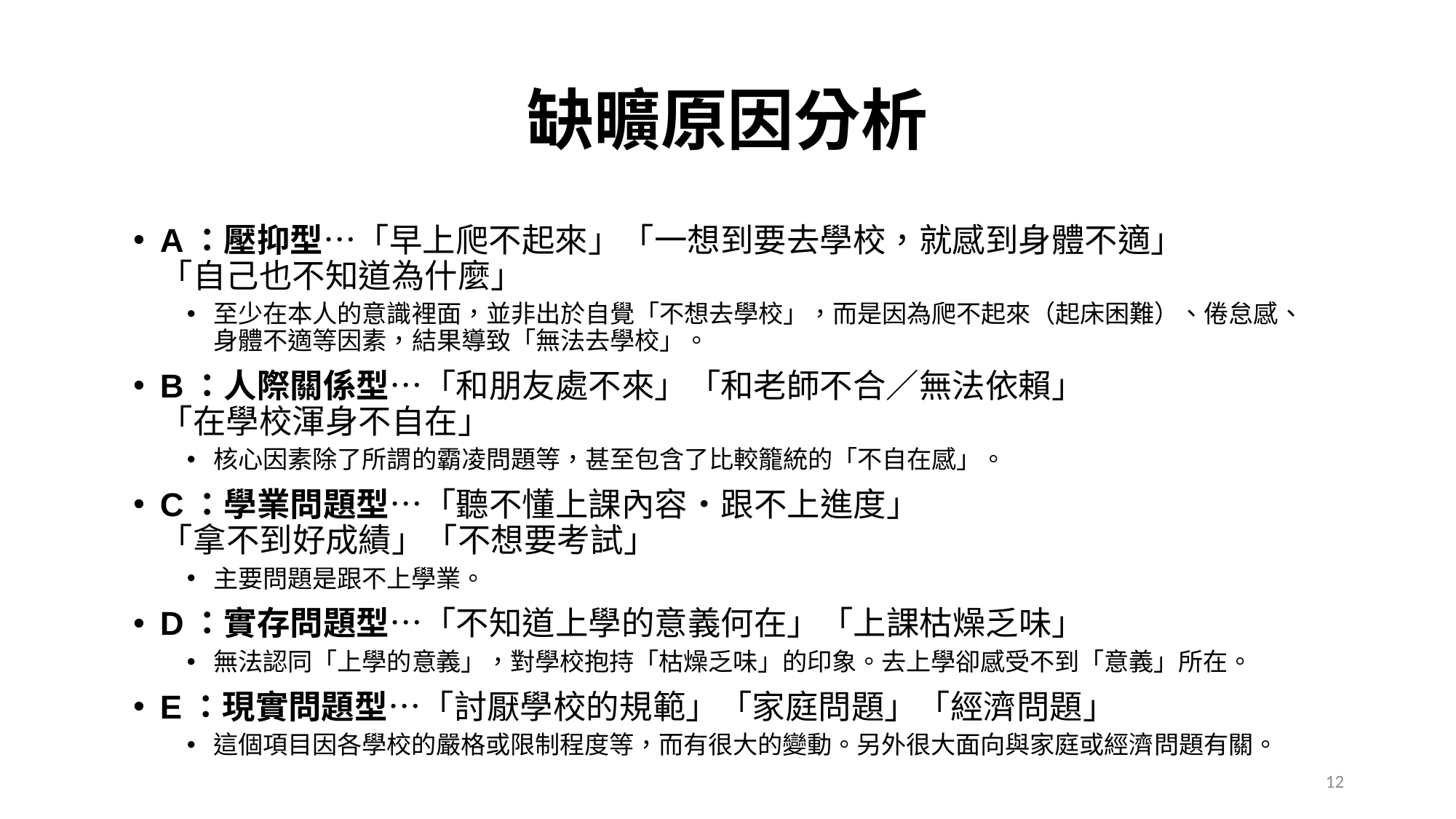

# 缺曠原因分析
A：壓抑型…「早上爬不起來」「一想到要去學校，就感到身體不適」
「自己也不知道為什麼」
至少在本人的意識裡面，並非出於自覺「不想去學校」，而是因為爬不起來（起床困難）、倦怠感、身體不適等因素，結果導致「無法去學校」。
B：人際關係型…「和朋友處不來」「和老師不合／無法依賴」
「在學校渾身不自在」
核心因素除了所謂的霸凌問題等，甚至包含了比較籠統的「不自在感」。
C：學業問題型…「聽不懂上課內容・跟不上進度」
「拿不到好成績」「不想要考試」
主要問題是跟不上學業。
D：實存問題型…「不知道上學的意義何在」「上課枯燥乏味」
無法認同「上學的意義」，對學校抱持「枯燥乏味」的印象。去上學卻感受不到「意義」所在。
E：現實問題型…「討厭學校的規範」「家庭問題」「經濟問題」
這個項目因各學校的嚴格或限制程度等，而有很大的變動。另外很大面向與家庭或經濟問題有關。
12